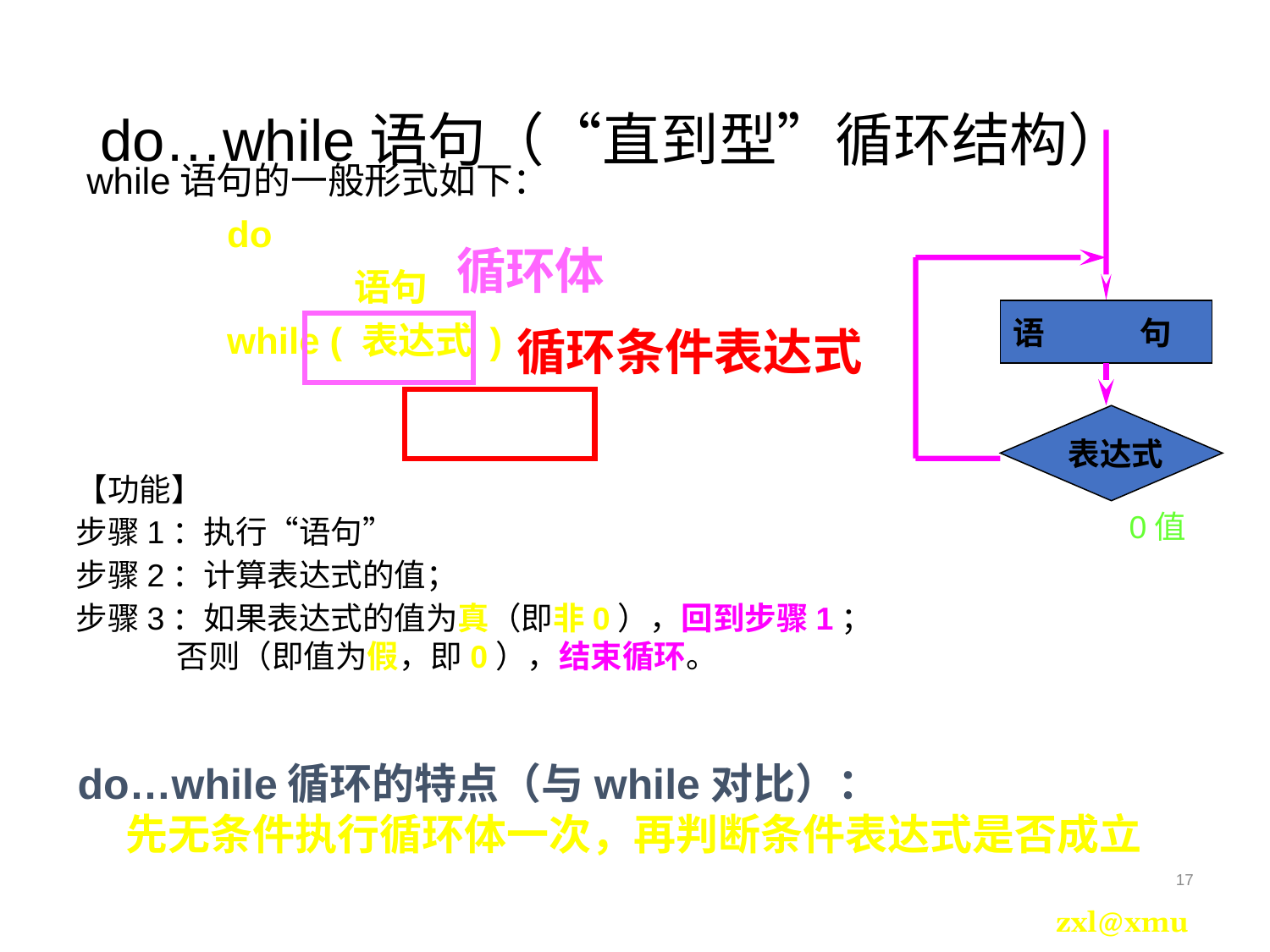

# do…while语句（“直到型”循环结构）

语	句
 while语句的一般形式如下：
   	do
			语句
		while ( 表达式 )
循环体

循环条件表达式

表达式

【功能】
步骤1：执行“语句”
步骤2：计算表达式的值；
步骤3：如果表达式的值为真（即非0），回到步骤1；
   否则（即值为假，即0），结束循环。
0值
do…while循环的特点（与while对比）：
    先无条件执行循环体一次，再判断条件表达式是否成立
17
【注意】无论如何，循环体至少会被执行一次！